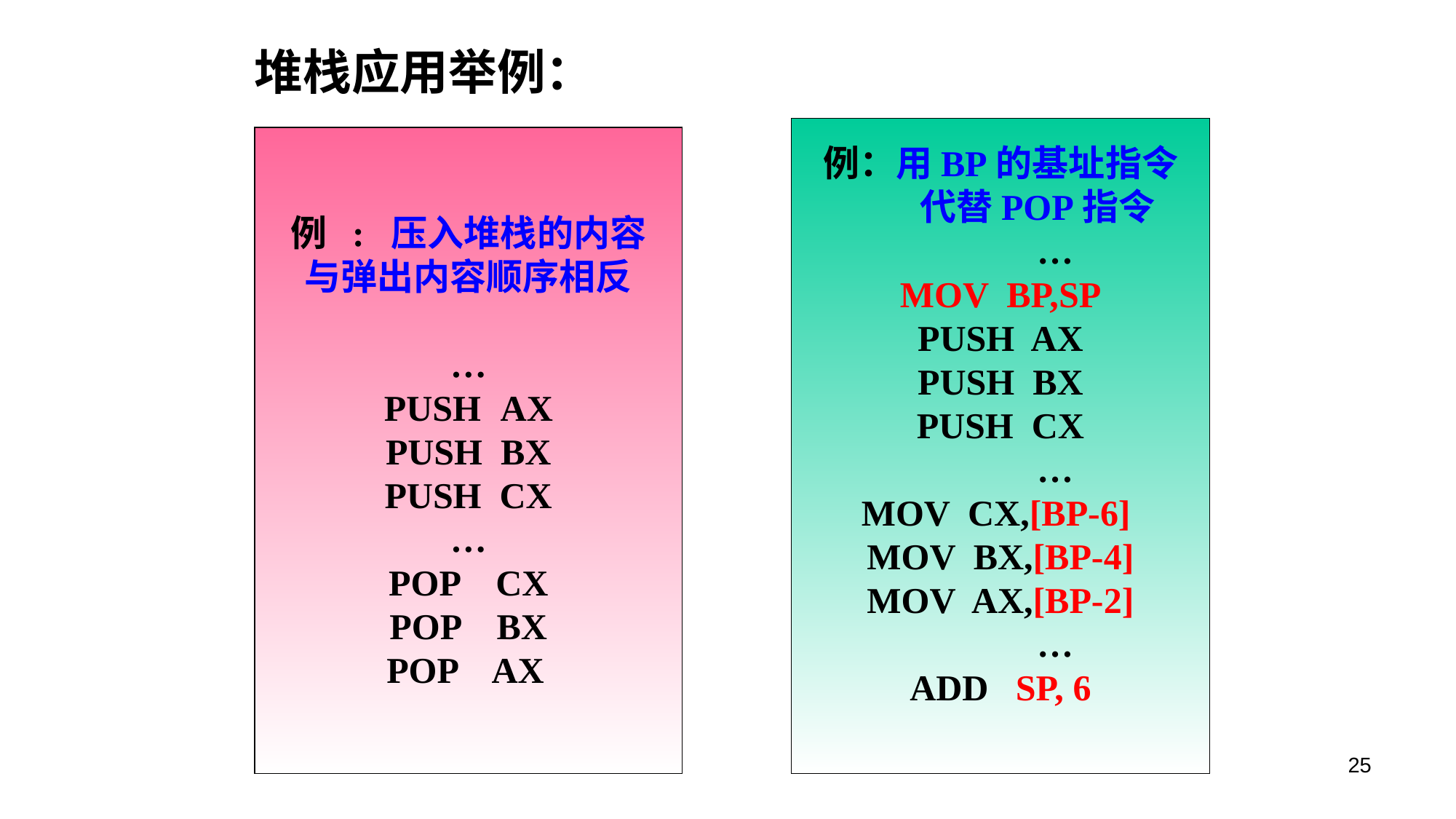

堆栈应用举例：

例：用BP的基址指令
        代替POP指令
	…
MOV  BP,SP
PUSH  AX
PUSH  BX
PUSH  CX
	…
MOV  CX,[BP-6]
MOV  BX,[BP-4]
MOV  AX,[BP-2]
	…
ADD   SP, 6

例  :  压入堆栈的内容
与弹出内容顺序相反

…
PUSH	 AX
PUSH  BX
PUSH  CX
…
POP    CX
POP    BX
   POP    AX
25